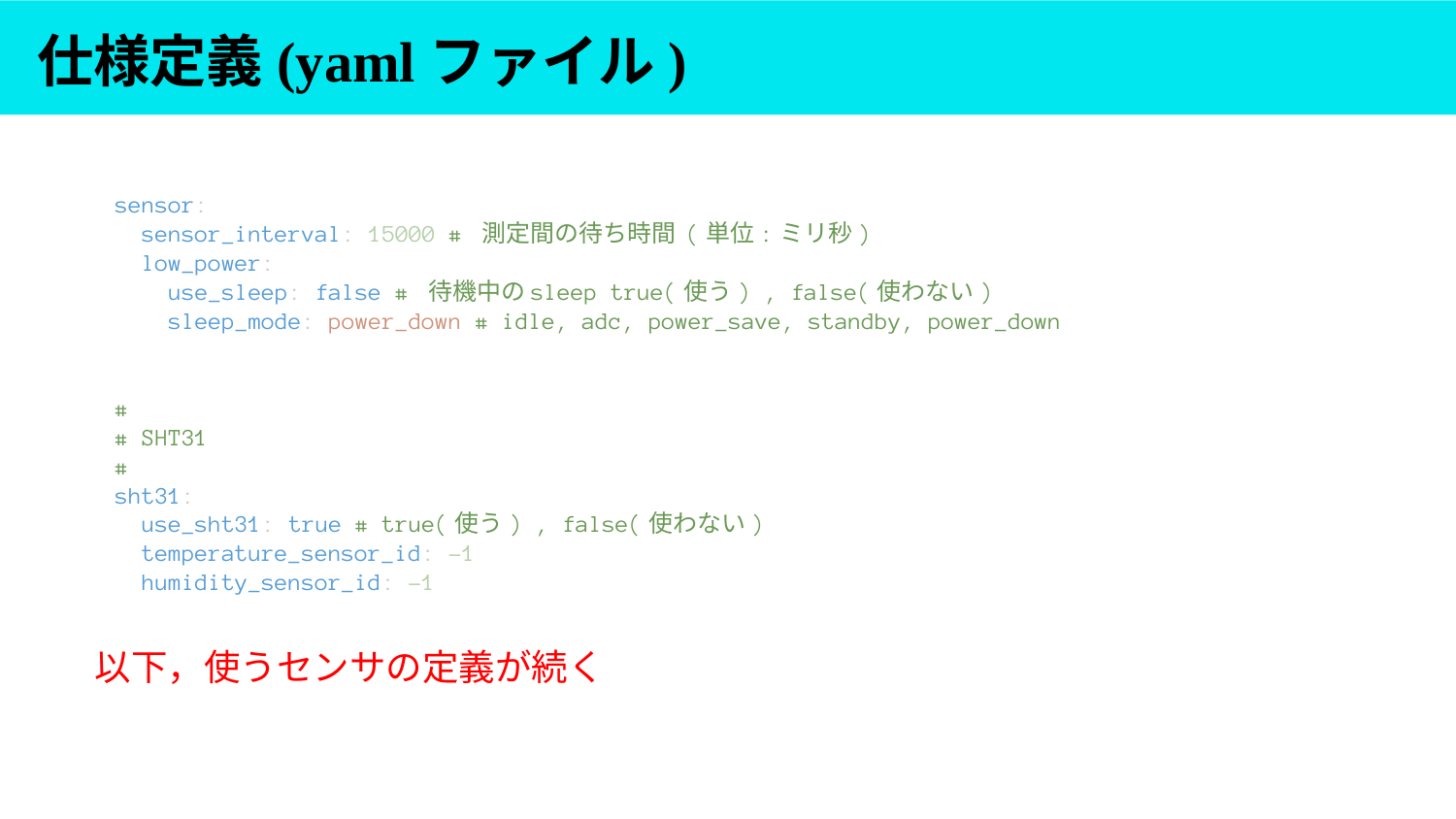

# 仕様定義(yamlファイル)
sensor:
  sensor_interval: 15000 # 測定間の待ち時間 (単位:ミリ秒)
  low_power:
    use_sleep: false # 待機中のsleep true(使う) , false(使わない)
    sleep_mode: power_down # idle, adc, power_save, standby, power_down
#
# SHT31
#
sht31:
  use_sht31: true # true(使う) , false(使わない)
  temperature_sensor_id: -1
  humidity_sensor_id: -1

以下，使うセンサの定義が続く